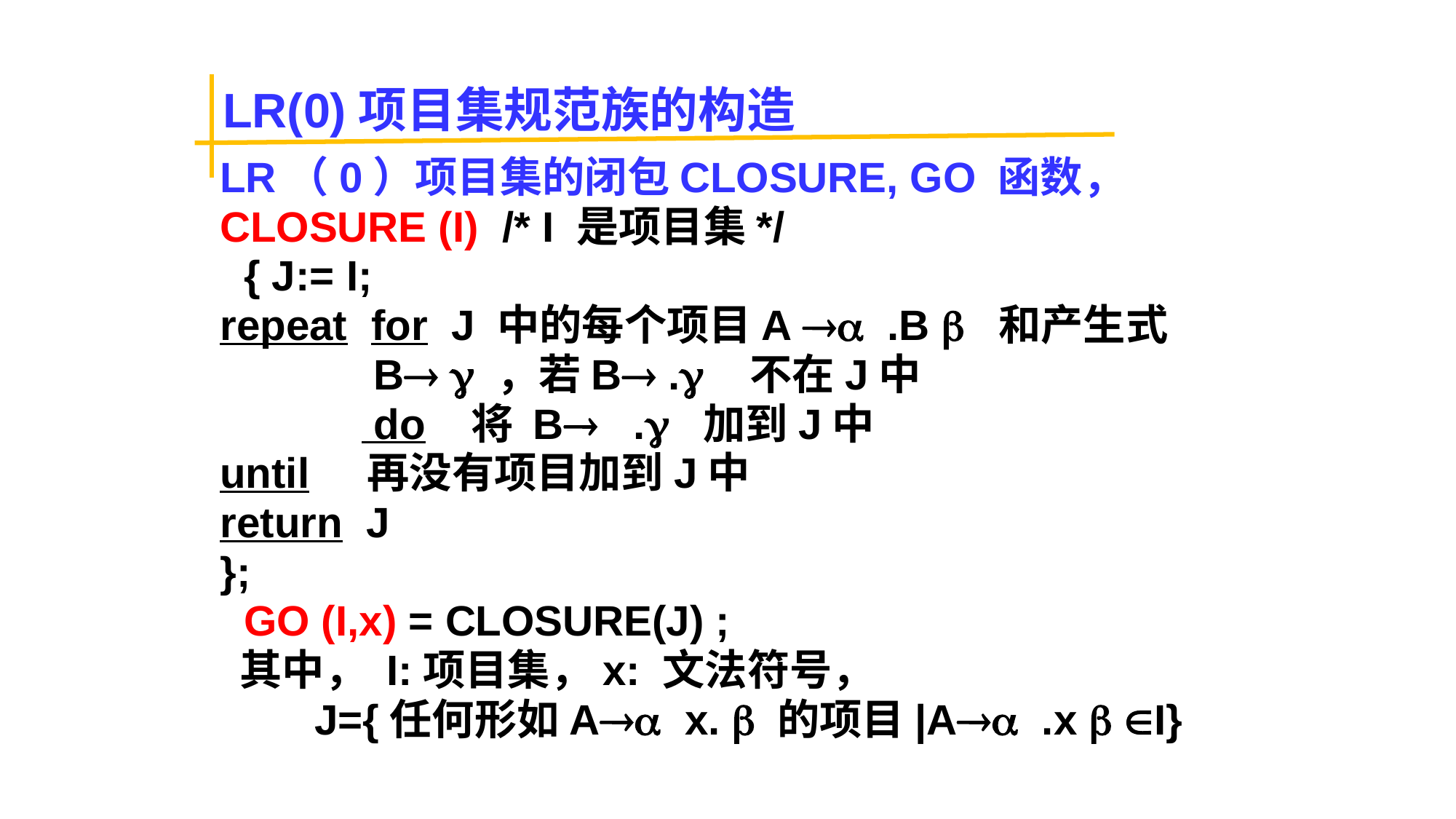

# LR(0)项目集规范族的构造
LR（0）项目集的闭包CLOSURE, GO 函数，
CLOSURE (I)  /* I 是项目集*/
  { J:= I;
repeat  for  J 中的每个项目A →α  .B β  和产生式
             B→ γ ，若B→ .γ   不在J中
             do   将 B→   .γ  加到J中
until    再没有项目加到J中
return  J
};
  GO (I,x) = CLOSURE(J) ;
 其中， I:项目集，x: 文法符号，
        J={任何形如A→α  x. β 的项目|A→α  .x β ∈I}
59